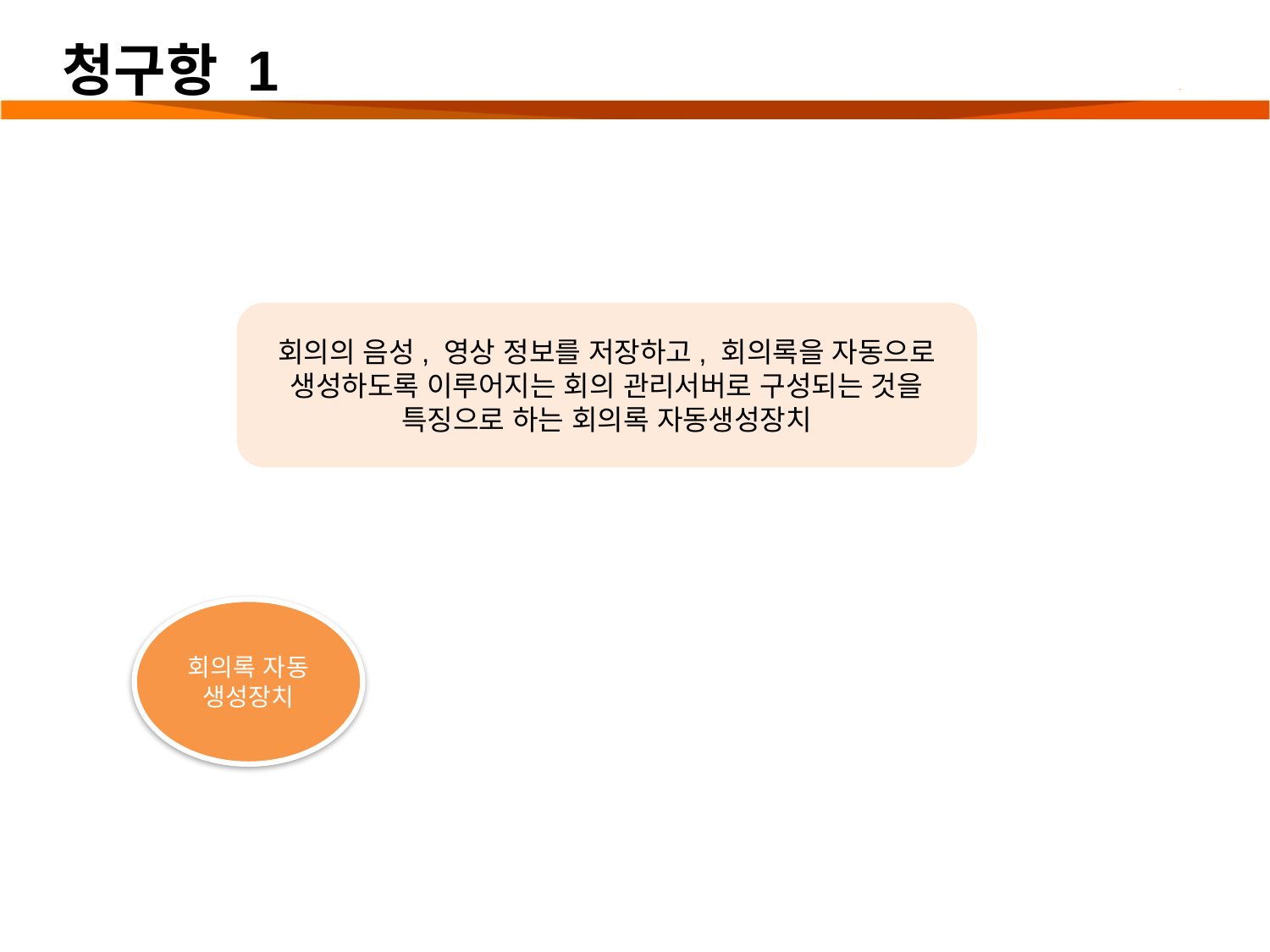

# 청구항 1
회의의 음성, 영상 정보를 저장하고, 회의록을 자동으로 생성하도록 이루어지는 회의 관리서버로 구성되는 것을 특징으로 하는 회의록 자동생성장치
회의록 자동 생성장치